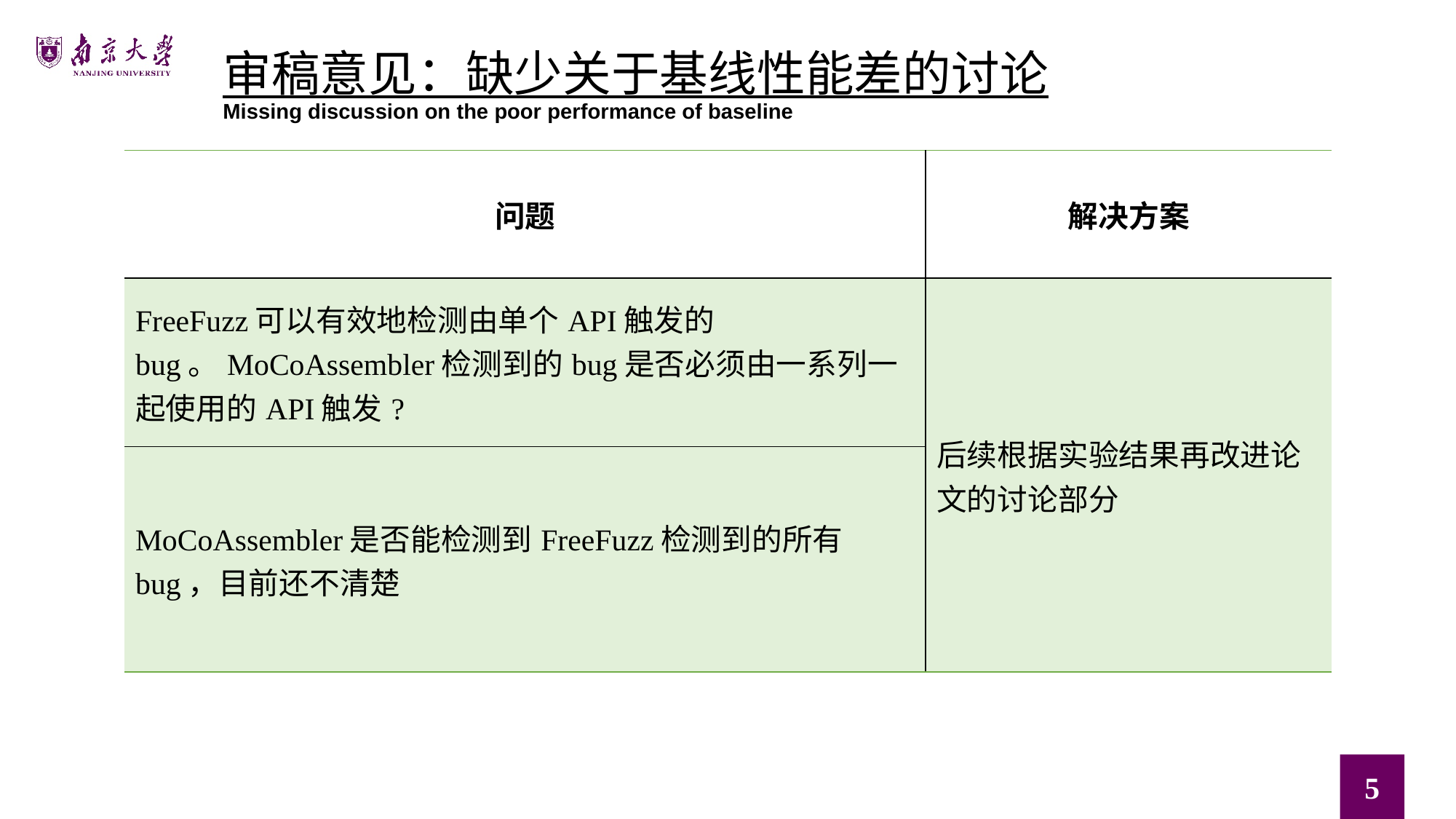

审稿意见：缺少关于基线性能差的讨论
Missing discussion on the poor performance of baseline
| 问题 | 解决方案 |
| --- | --- |
| FreeFuzz可以有效地检测由单个API触发的bug。MoCoAssembler检测到的bug是否必须由一系列一起使用的API触发? | 后续根据实验结果再改进论文的讨论部分 |
| MoCoAssembler是否能检测到FreeFuzz检测到的所有bug，目前还不清楚 |  |
5